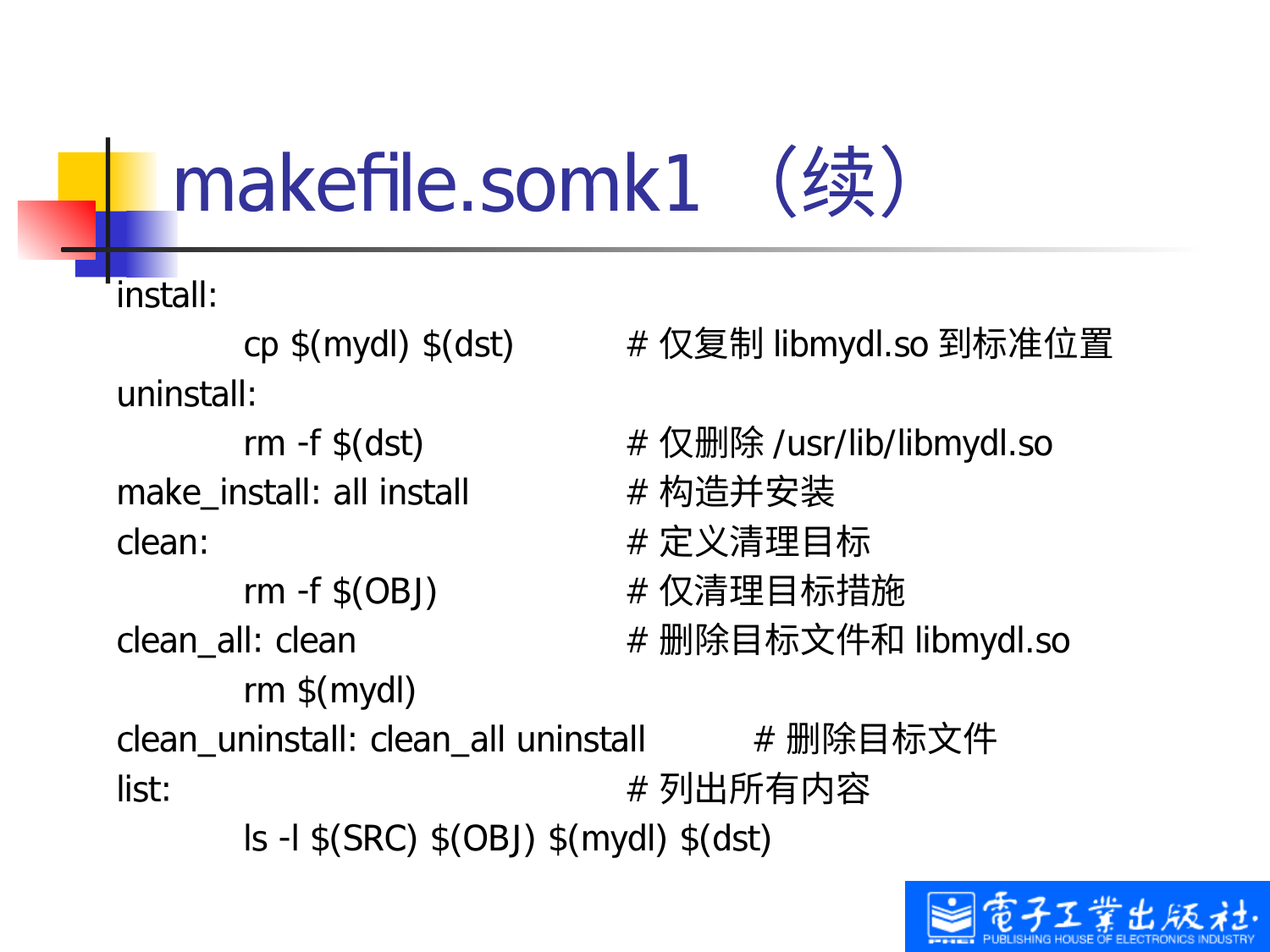

# makefile.somk1（续）
install:
	cp $(mydl) $(dst) 	#仅复制libmydl.so到标准位置
uninstall:
	rm -f $(dst) 		#仅删除/usr/lib/libmydl.so
make_install: all install 		#构造并安装
clean: 				#定义清理目标
	rm -f $(OBJ) 		#仅清理目标措施
clean_all: clean 			#删除目标文件和libmydl.so
	rm $(mydl)
clean_uninstall: clean_all uninstall 	#删除目标文件
list: 				#列出所有内容
	ls -l $(SRC) $(OBJ) $(mydl) $(dst)